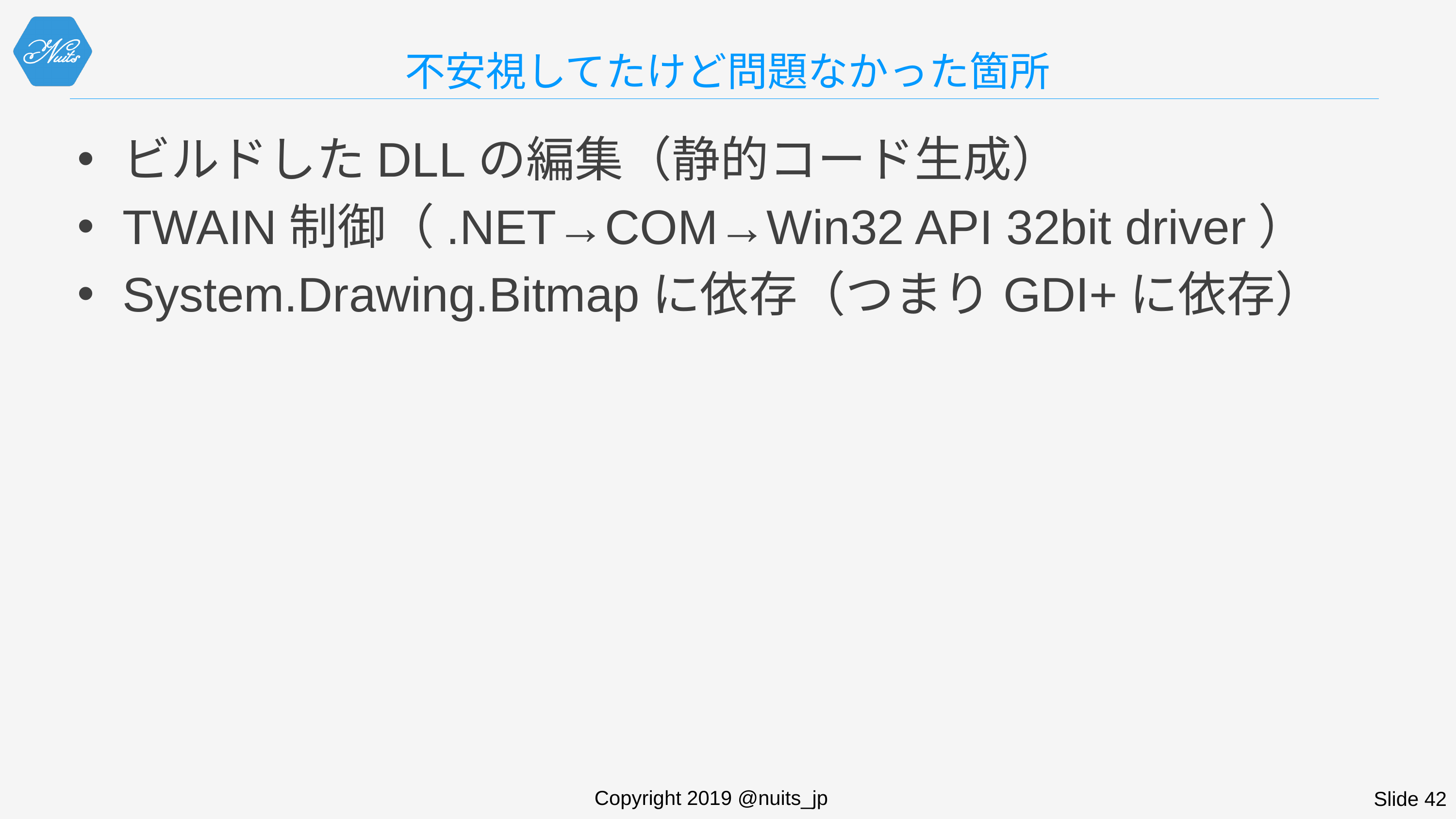

# 不安視してたけど問題なかった箇所
ビルドしたDLLの編集（静的コード生成）
TWAIN制御（.NET→COM→Win32 API 32bit driver）
System.Drawing.Bitmapに依存（つまりGDI+に依存）
Copyright 2019 @nuits_jp
Slide 42